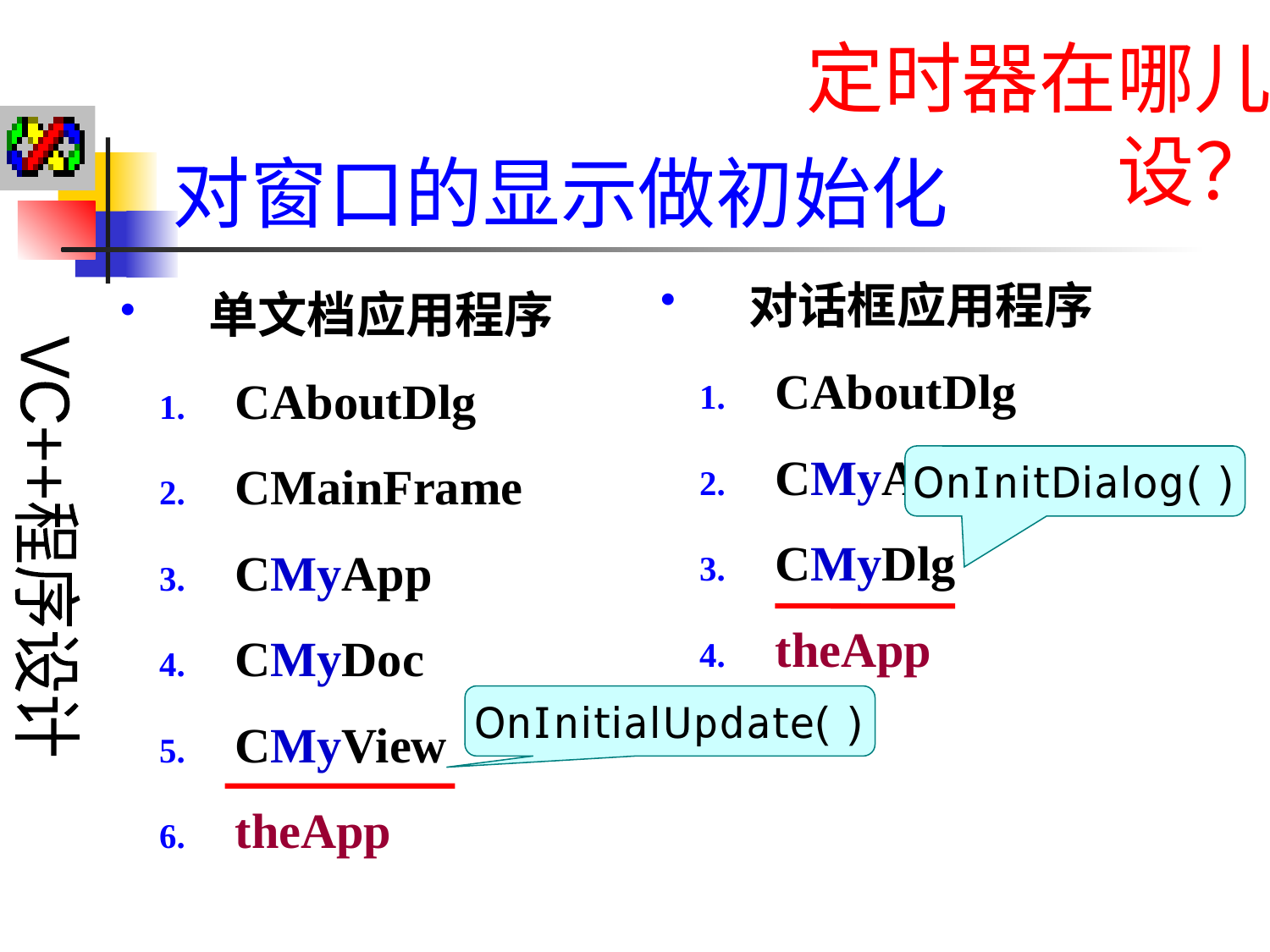

定时器在哪儿设？
# 对窗口的显示做初始化
 对话框应用程序
 CAboutDlg
 CMyApp
 CMyDlg
 theApp
 单文档应用程序
 CAboutDlg
 CMainFrame
 CMyApp
 CMyDoc
 CMyView
 theApp
OnInitDialog( )

OnInitialUpdate( )